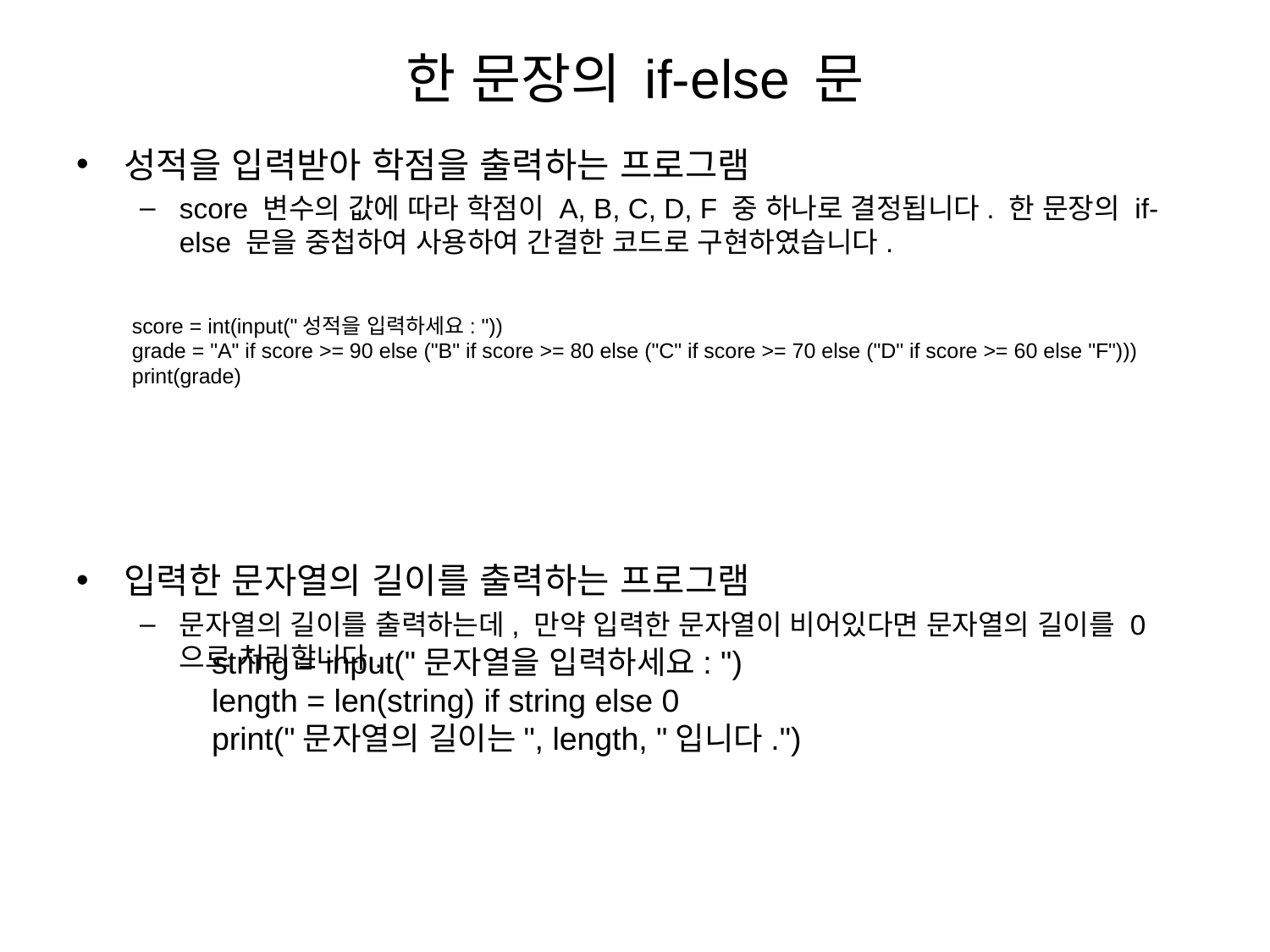

# 한 문장의 if-else 문
성적을 입력받아 학점을 출력하는 프로그램
score 변수의 값에 따라 학점이 A, B, C, D, F 중 하나로 결정됩니다. 한 문장의 if-else 문을 중첩하여 사용하여 간결한 코드로 구현하였습니다.

입력한 문자열의 길이를 출력하는 프로그램
문자열의 길이를 출력하는데, 만약 입력한 문자열이 비어있다면 문자열의 길이를 0으로 처리합니다.
score = int(input("성적을 입력하세요: "))
grade = "A" if score >= 90 else ("B" if score >= 80 else ("C" if score >= 70 else ("D" if score >= 60 else "F")))
print(grade)
string = input("문자열을 입력하세요: ")
length = len(string) if string else 0
print("문자열의 길이는", length, "입니다.")